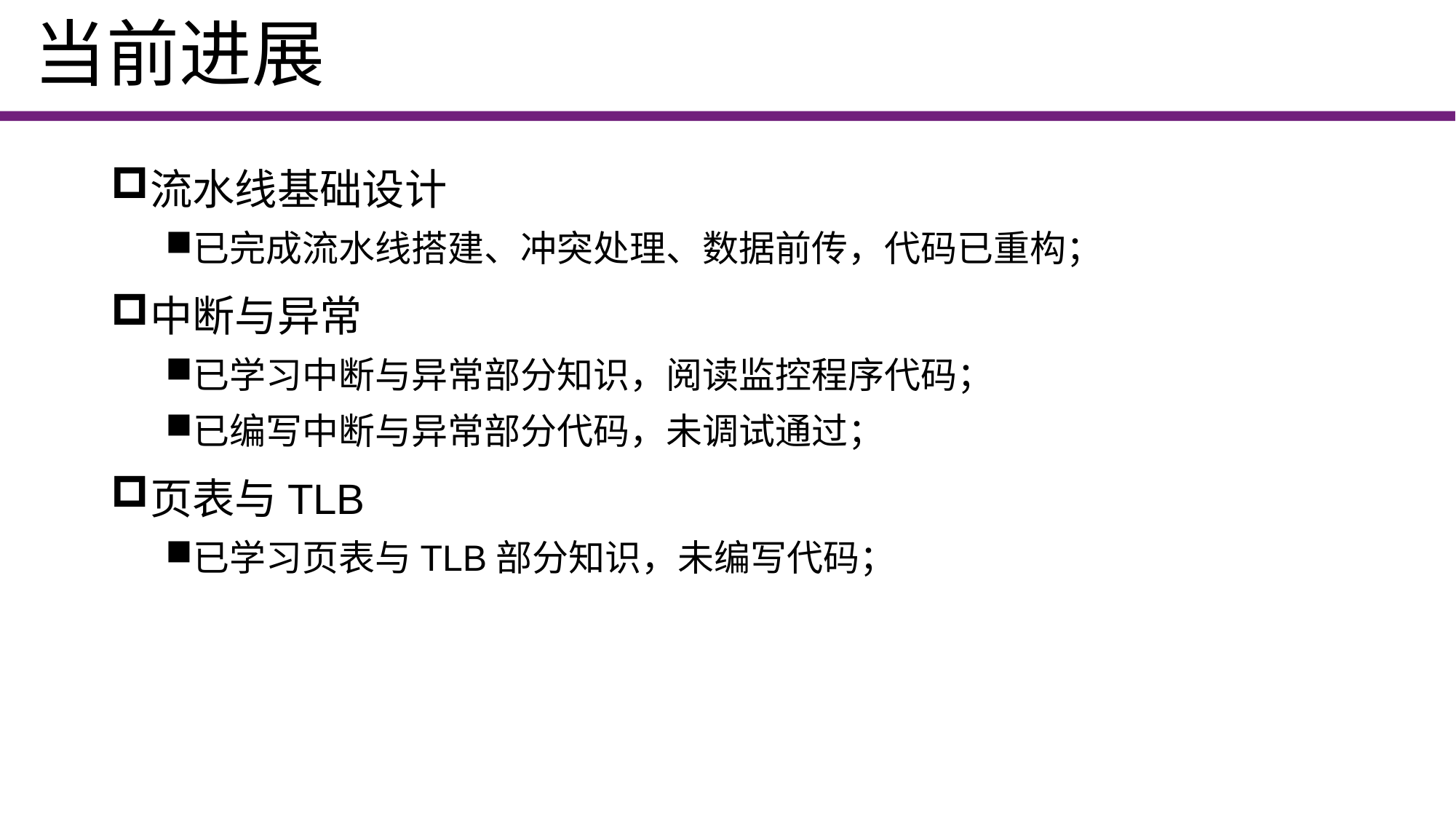

# 当前进展

流水线基础设计
已完成流水线搭建、冲突处理、数据前传，代码已重构；
中断与异常
已学习中断与异常部分知识，阅读监控程序代码；
已编写中断与异常部分代码，未调试通过；
页表与TLB
已学习页表与TLB部分知识，未编写代码；